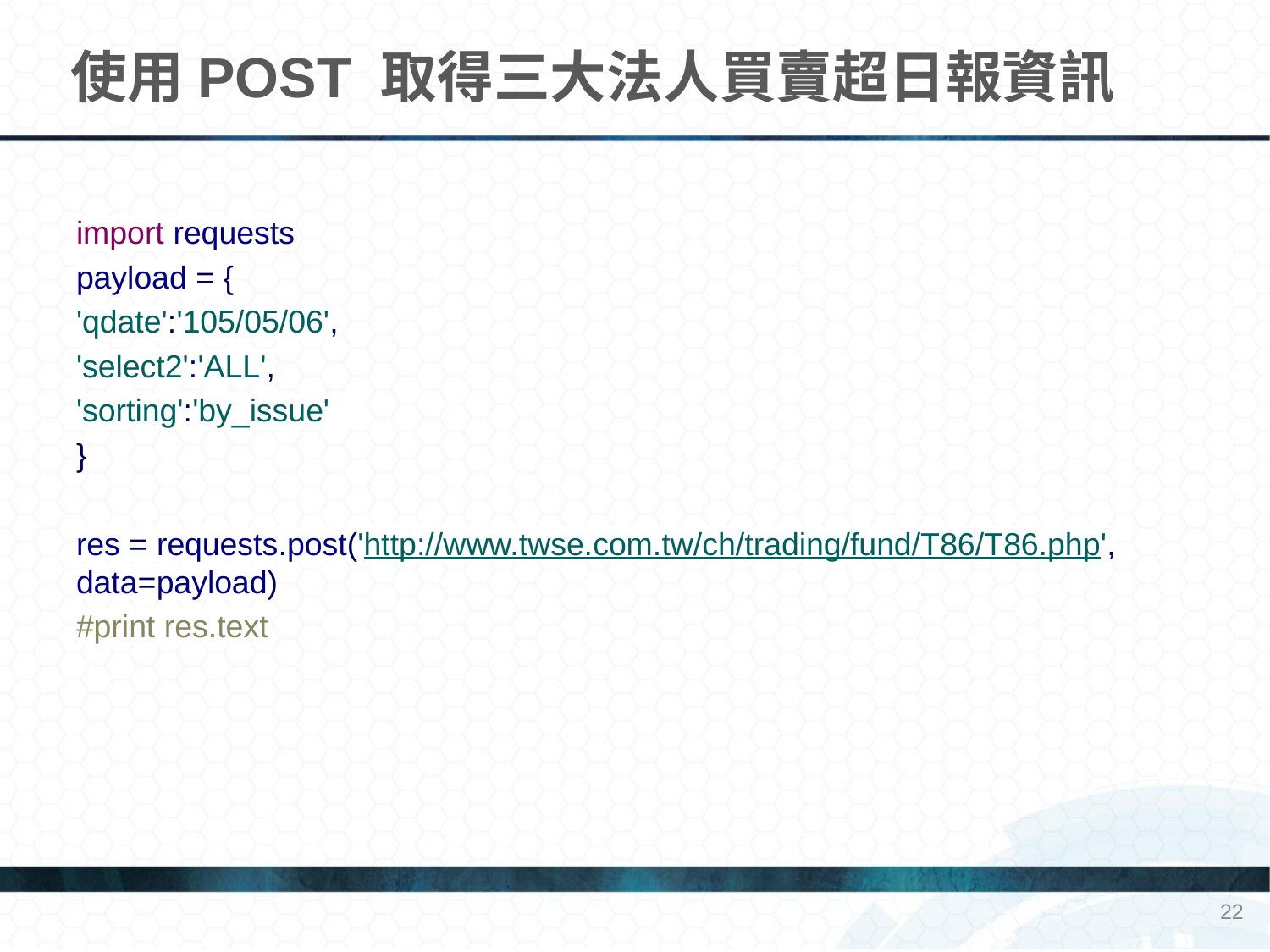

# 使用POST 取得三大法人買賣超日報資訊
import requests
payload = {
'qdate':'105/05/06',
'select2':'ALL',
'sorting':'by_issue'
}

res = requests.post('http://www.twse.com.tw/ch/trading/fund/T86/T86.php', data=payload)
#print res.text
22